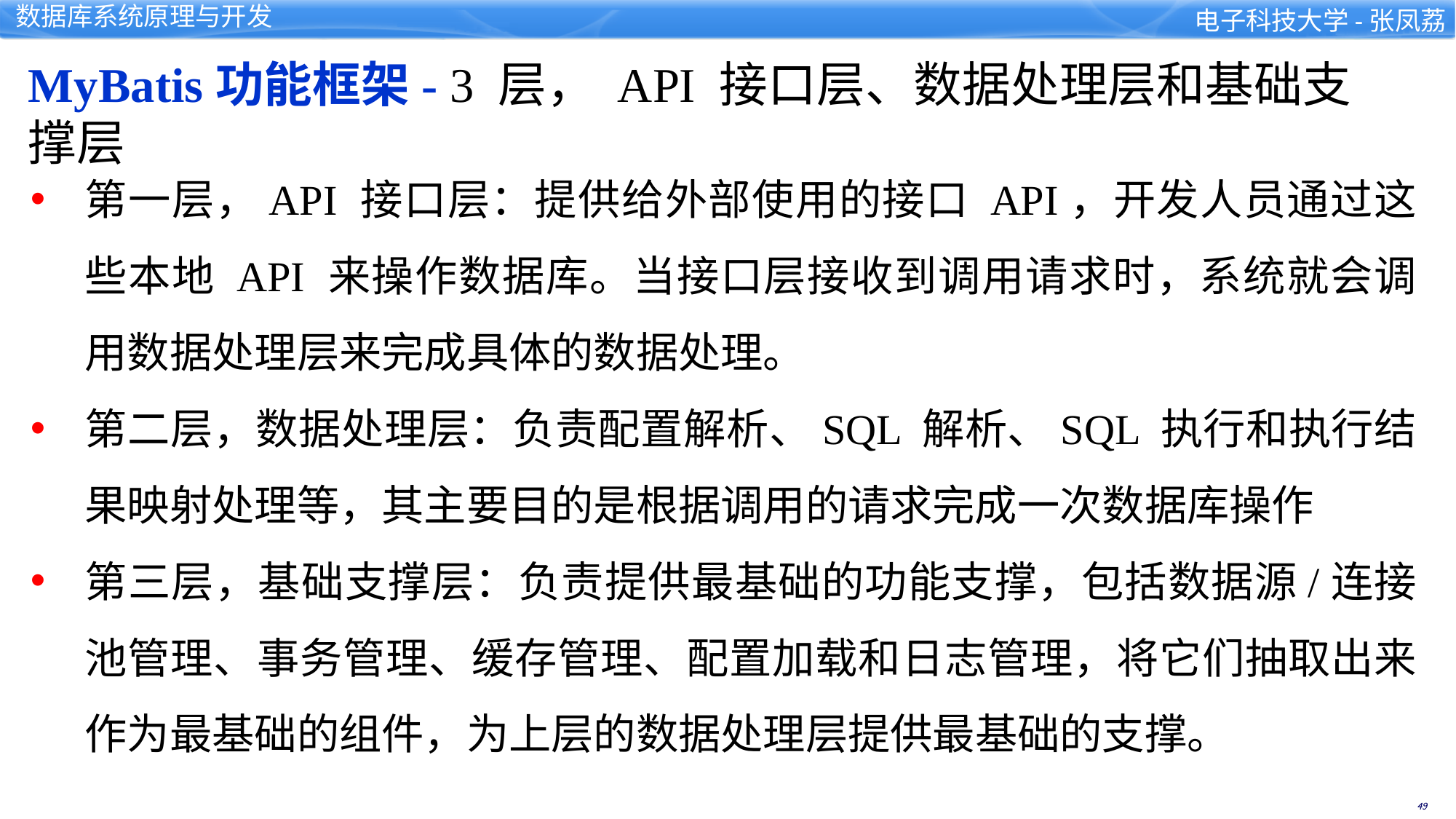

MyBatis功能框架- 3 层， API 接口层、数据处理层和基础支撑层
第一层，API 接口层：提供给外部使用的接口 API，开发人员通过这些本地 API 来操作数据库。当接口层接收到调用请求时，系统就会调用数据处理层来完成具体的数据处理。
第二层，数据处理层：负责配置解析、SQL 解析、SQL 执行和执行结果映射处理等，其主要目的是根据调用的请求完成一次数据库操作
第三层，基础支撑层：负责提供最基础的功能支撑，包括数据源/连接池管理、事务管理、缓存管理、配置加载和日志管理，将它们抽取出来作为最基础的组件，为上层的数据处理层提供最基础的支撑。